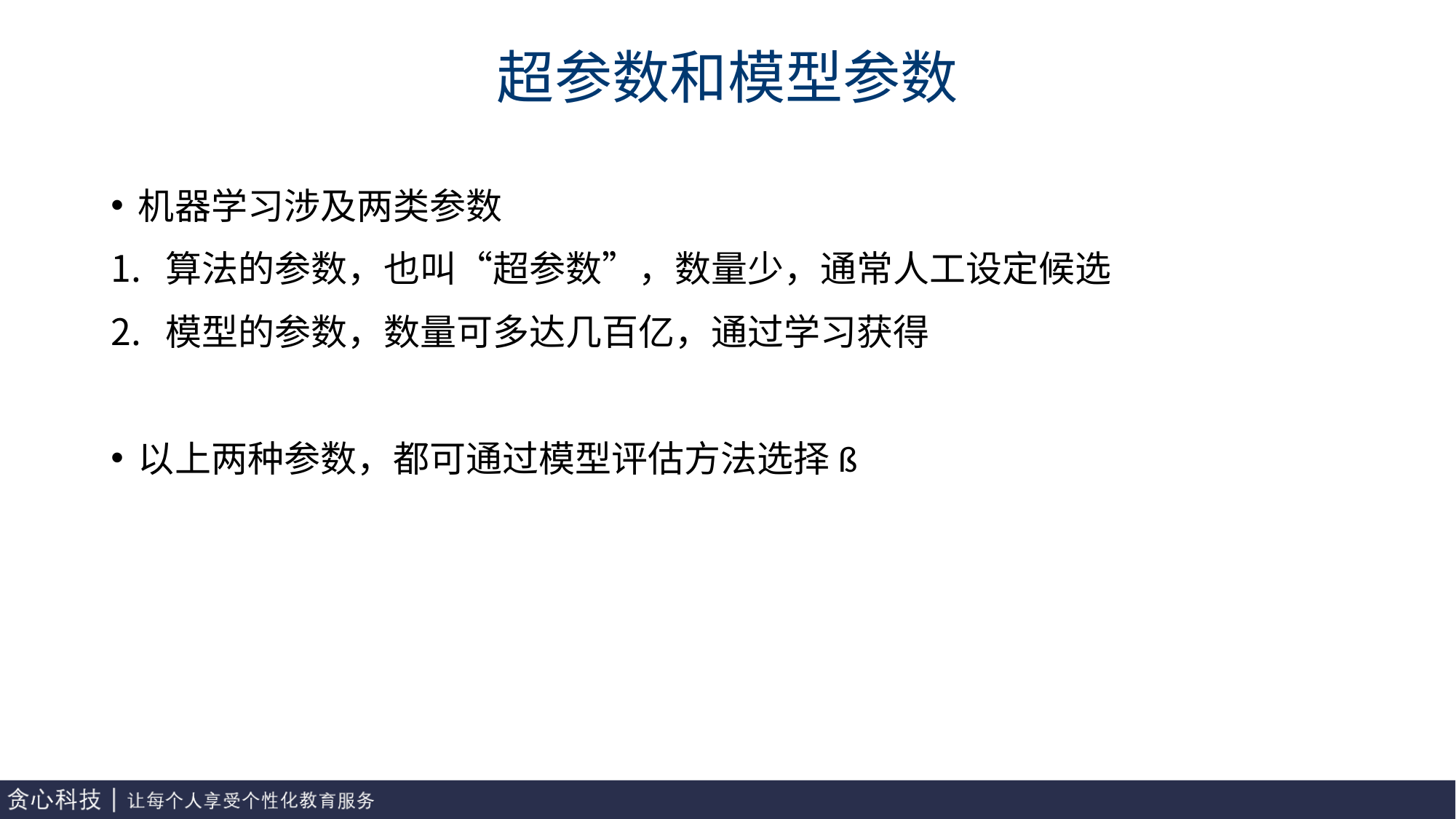

# 超参数和模型参数
机器学习涉及两类参数
算法的参数，也叫“超参数”，数量少，通常人工设定候选
模型的参数，数量可多达几百亿，通过学习获得

以上两种参数，都可通过模型评估方法选择ß